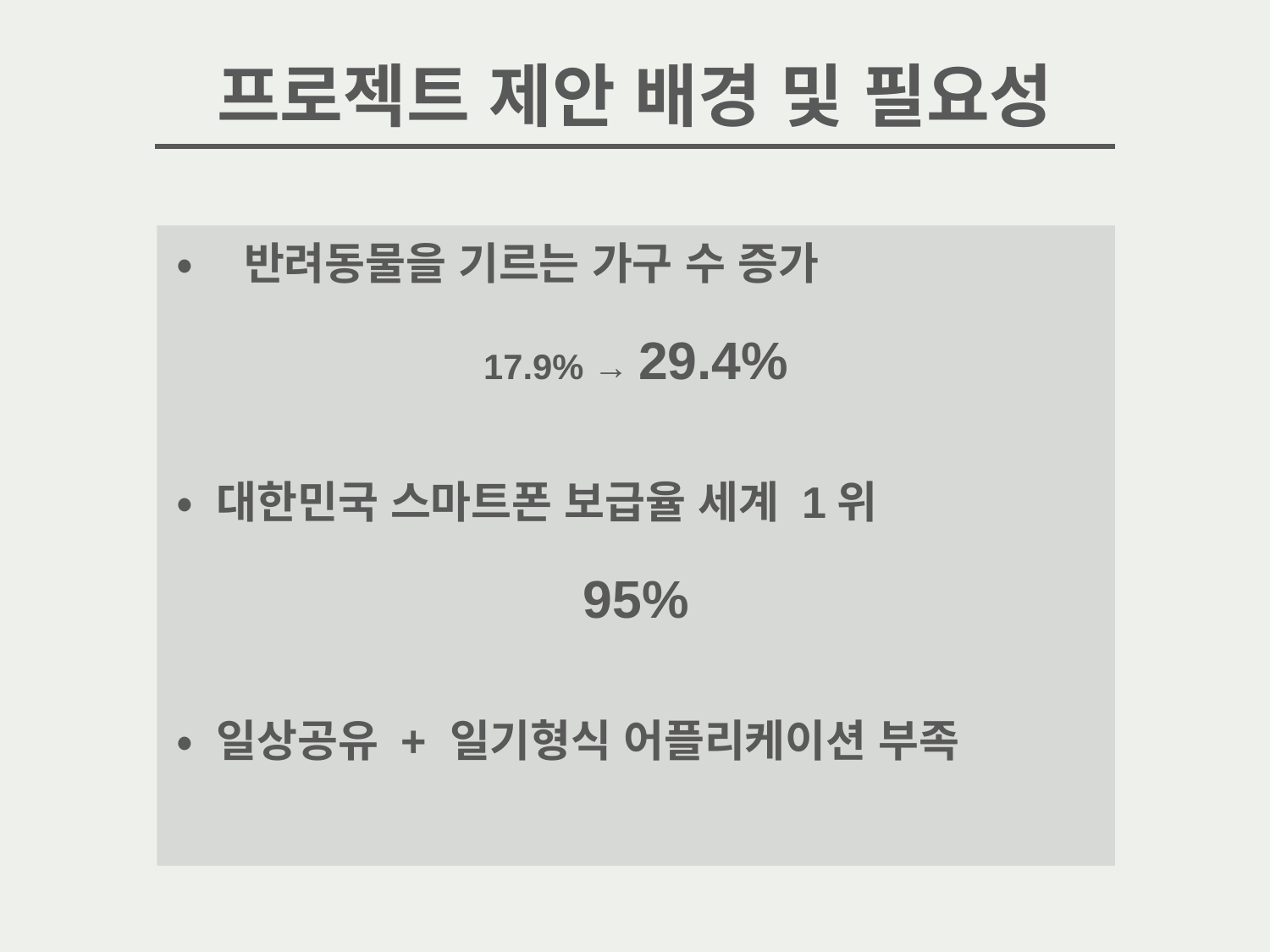

프로젝트 제안 배경 및 필요성
• 반려동물을 기르는 가구 수 증가

17.9% → 29.4%

• 대한민국 스마트폰 보급율 세계 1위

95%

• 일상공유 + 일기형식 어플리케이션 부족